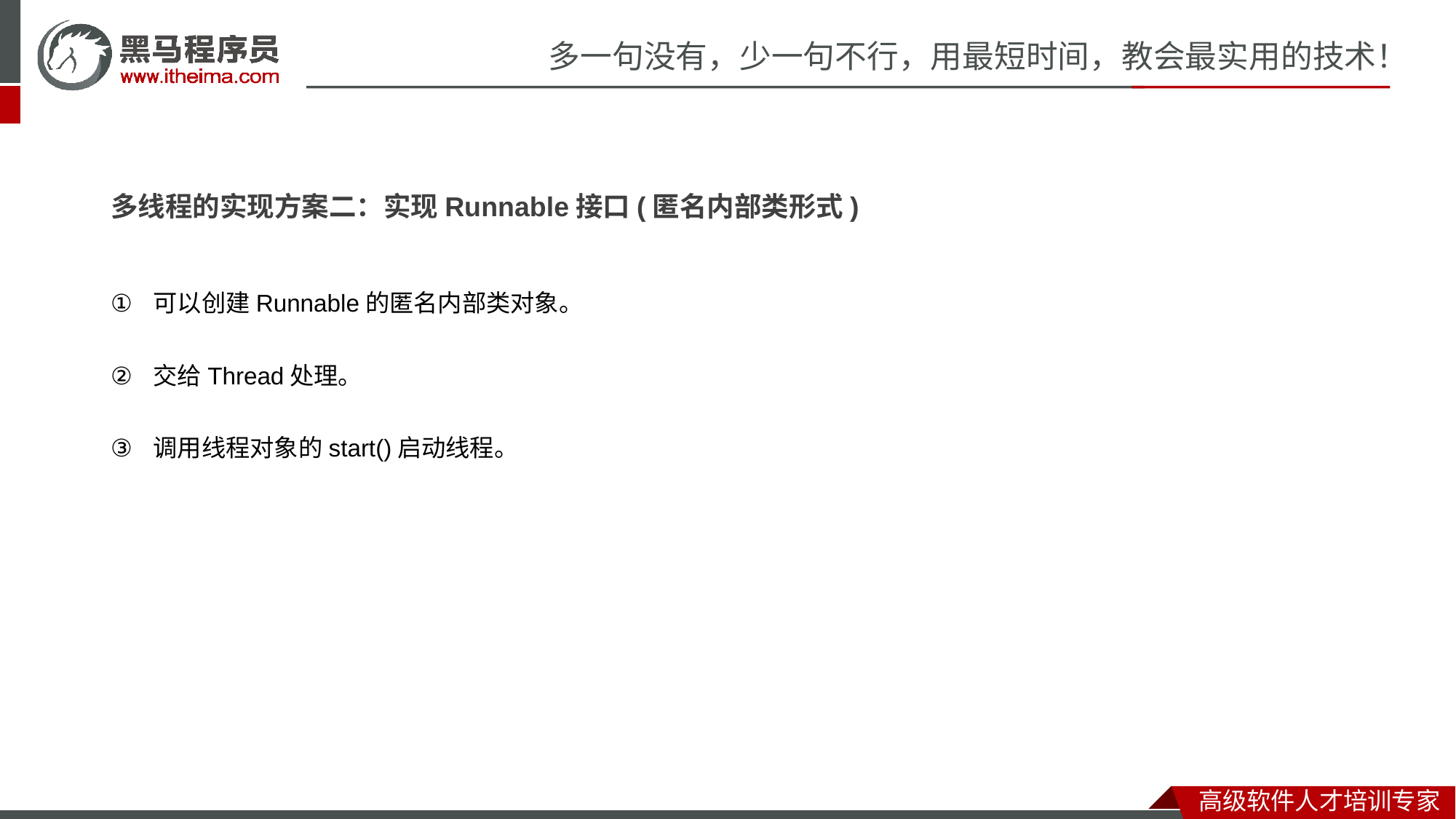

多线程的实现方案二：实现Runnable接口(匿名内部类形式)
可以创建Runnable的匿名内部类对象。
交给Thread处理。
调用线程对象的start()启动线程。